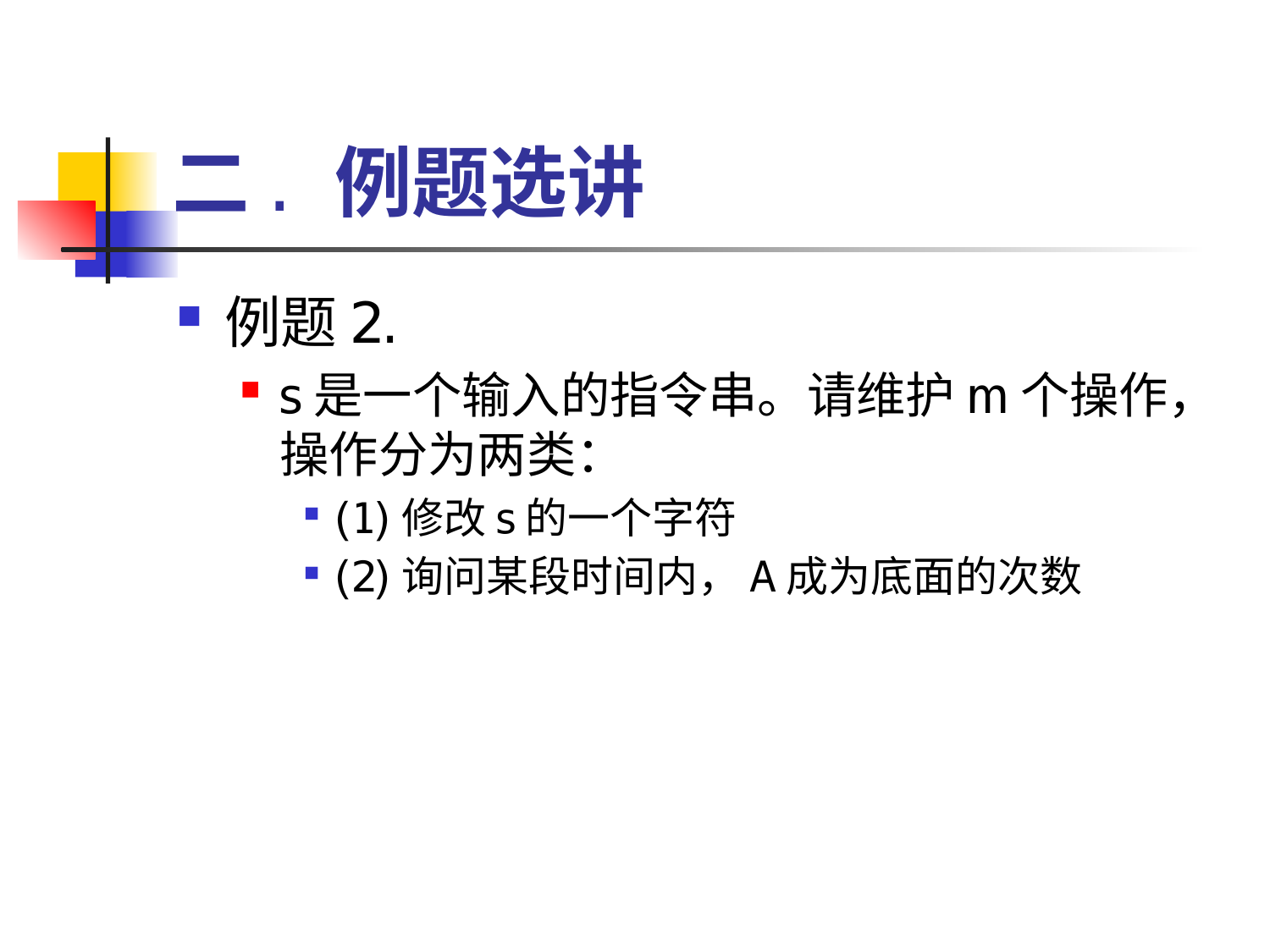

# 二. 例题选讲
例题2.
s是一个输入的指令串。请维护m个操作，操作分为两类：
(1)修改s的一个字符
(2)询问某段时间内，A成为底面的次数